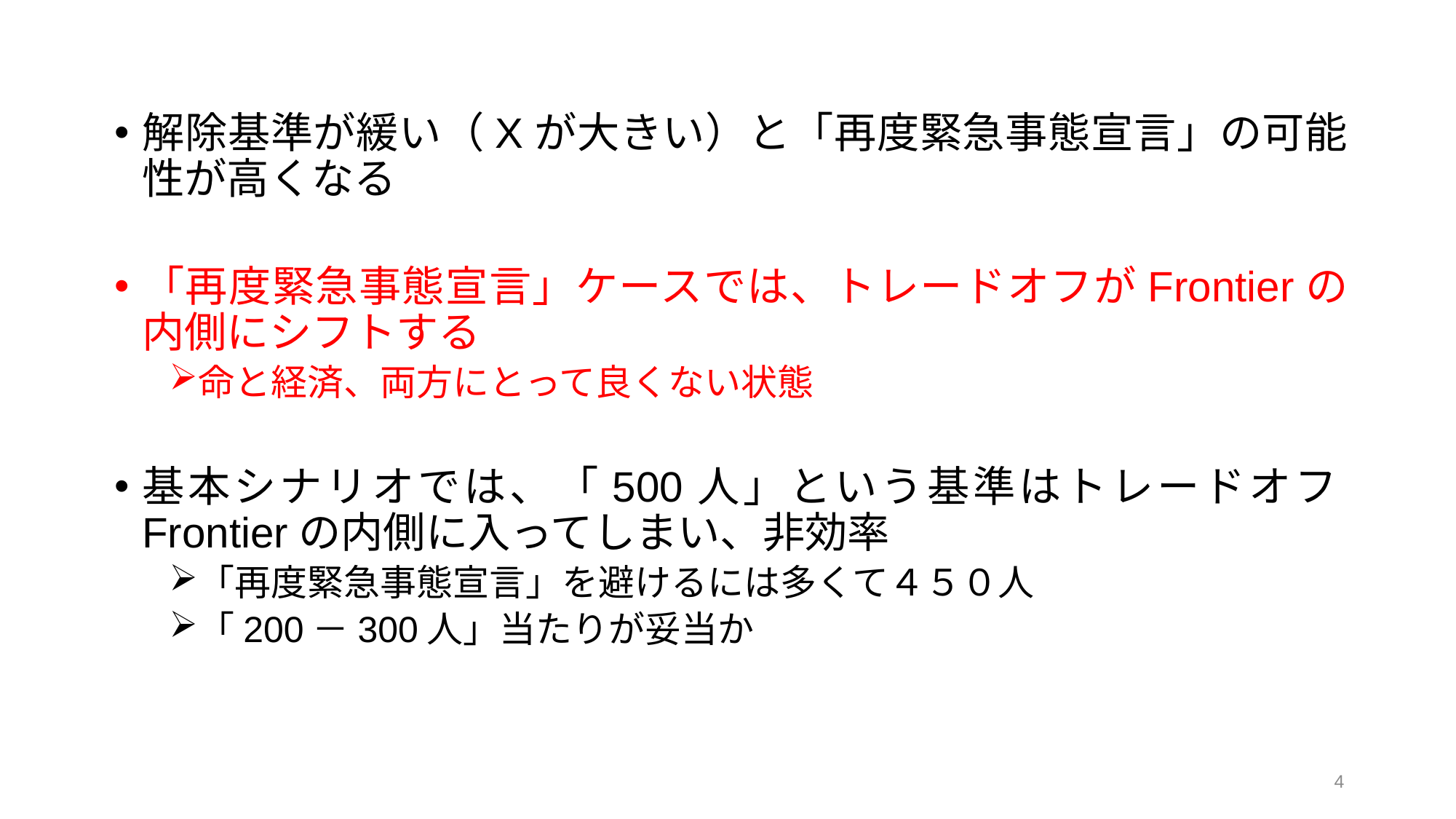

解除基準が緩い（Xが大きい）と「再度緊急事態宣言」の可能性が高くなる

「再度緊急事態宣言」ケースでは、トレードオフがFrontierの内側にシフトする
命と経済、両方にとって良くない状態

基本シナリオでは、「500人」という基準はトレードオフFrontierの内側に入ってしまい、非効率
「再度緊急事態宣言」を避けるには多くて４５０人
「200－300人」当たりが妥当か

4